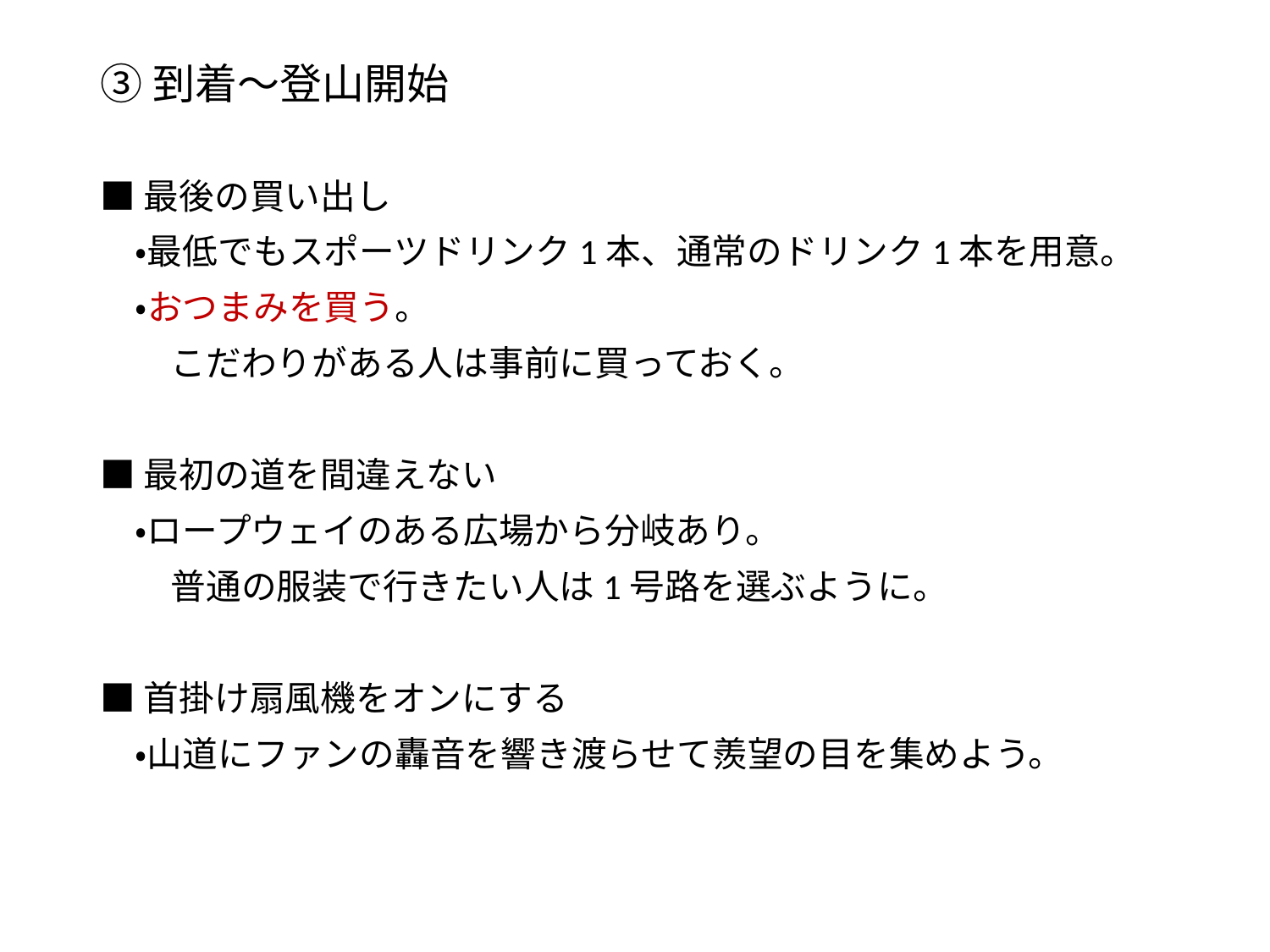

# ③到着～登山開始
■最後の買い出し
　・最低でもスポーツドリンク1本、通常のドリンク1本を用意。
　・おつまみを買う。
　　こだわりがある人は事前に買っておく。

■最初の道を間違えない
　・ロープウェイのある広場から分岐あり。
　　普通の服装で行きたい人は1号路を選ぶように。

■首掛け扇風機をオンにする
　・山道にファンの轟音を響き渡らせて羨望の目を集めよう。